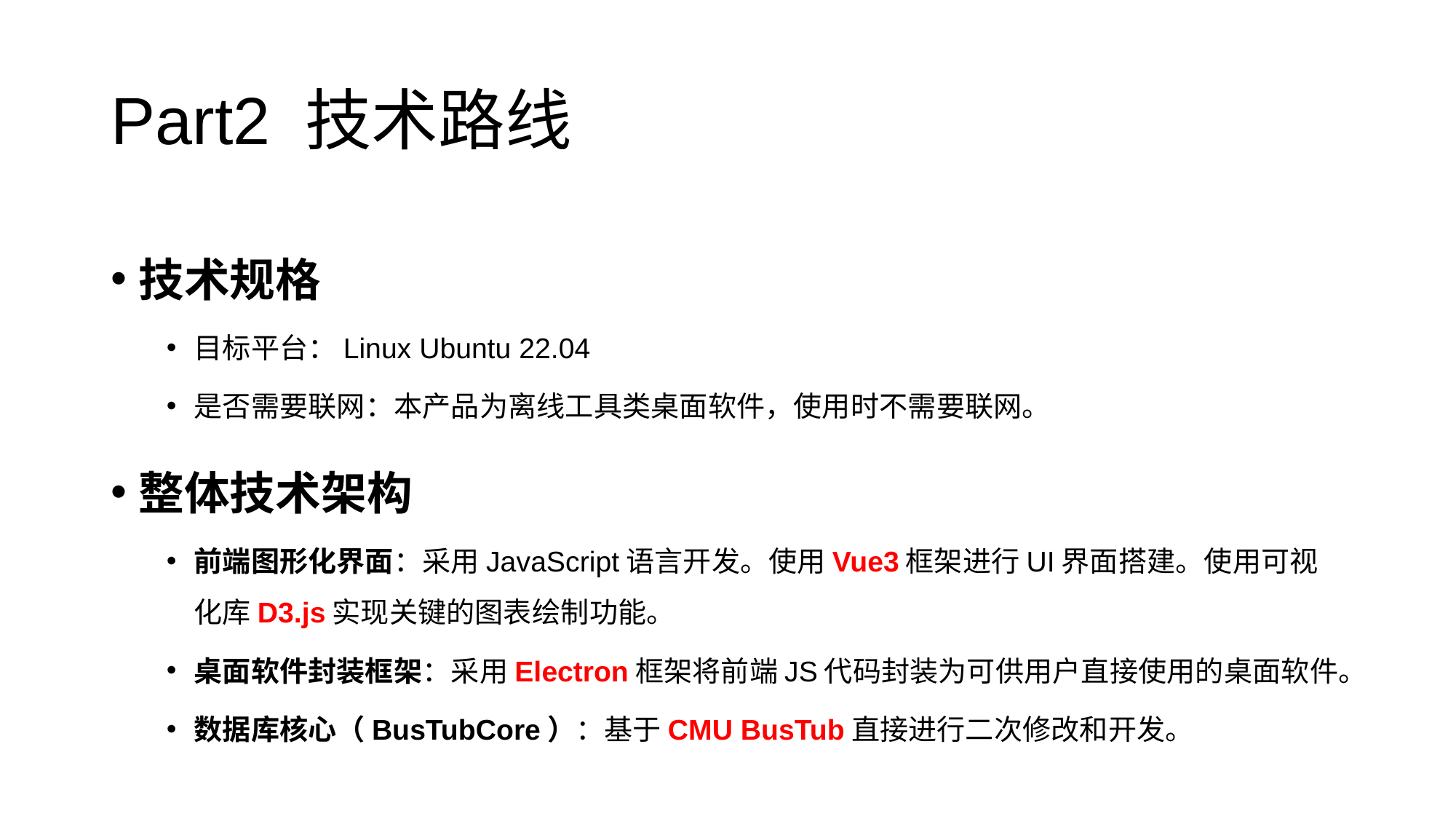

# Part2 技术路线
技术规格
目标平台：Linux Ubuntu 22.04
是否需要联网：本产品为离线工具类桌面软件，使用时不需要联网。
整体技术架构
前端图形化界面：采用JavaScript语言开发。使用Vue3框架进行UI界面搭建。使用可视化库D3.js实现关键的图表绘制功能。
桌面软件封装框架：采用Electron框架将前端JS代码封装为可供用户直接使用的桌面软件。
数据库核心（BusTubCore）：基于CMU BusTub直接进行二次修改和开发。